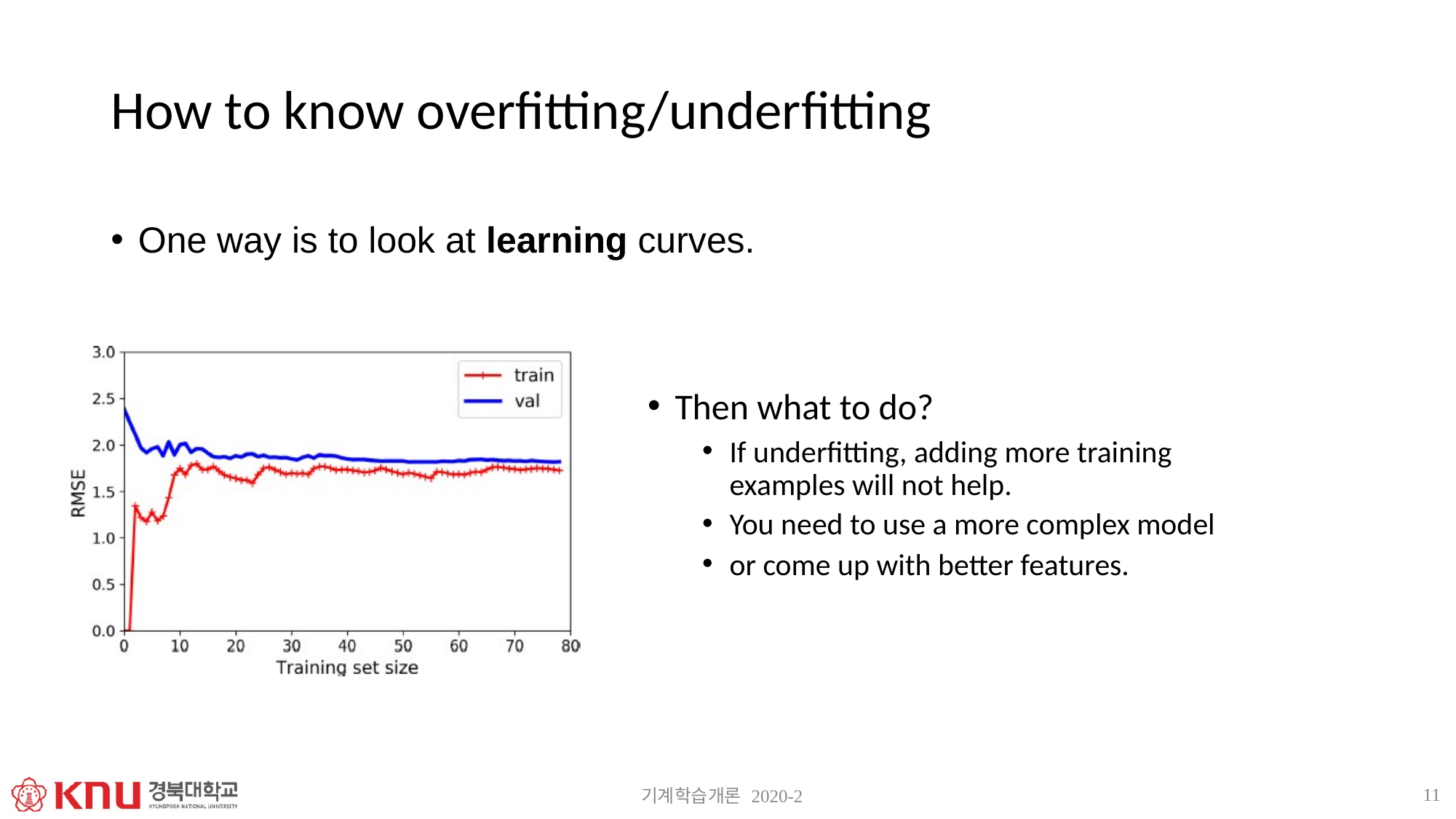

# How to know overfitting/underfitting
One way is to look at learning curves.

Then what to do?
If underfitting, adding more training  examples will not help.
You need to use a more complex model
or come up with better features.
11
기계학습개론 2020-2